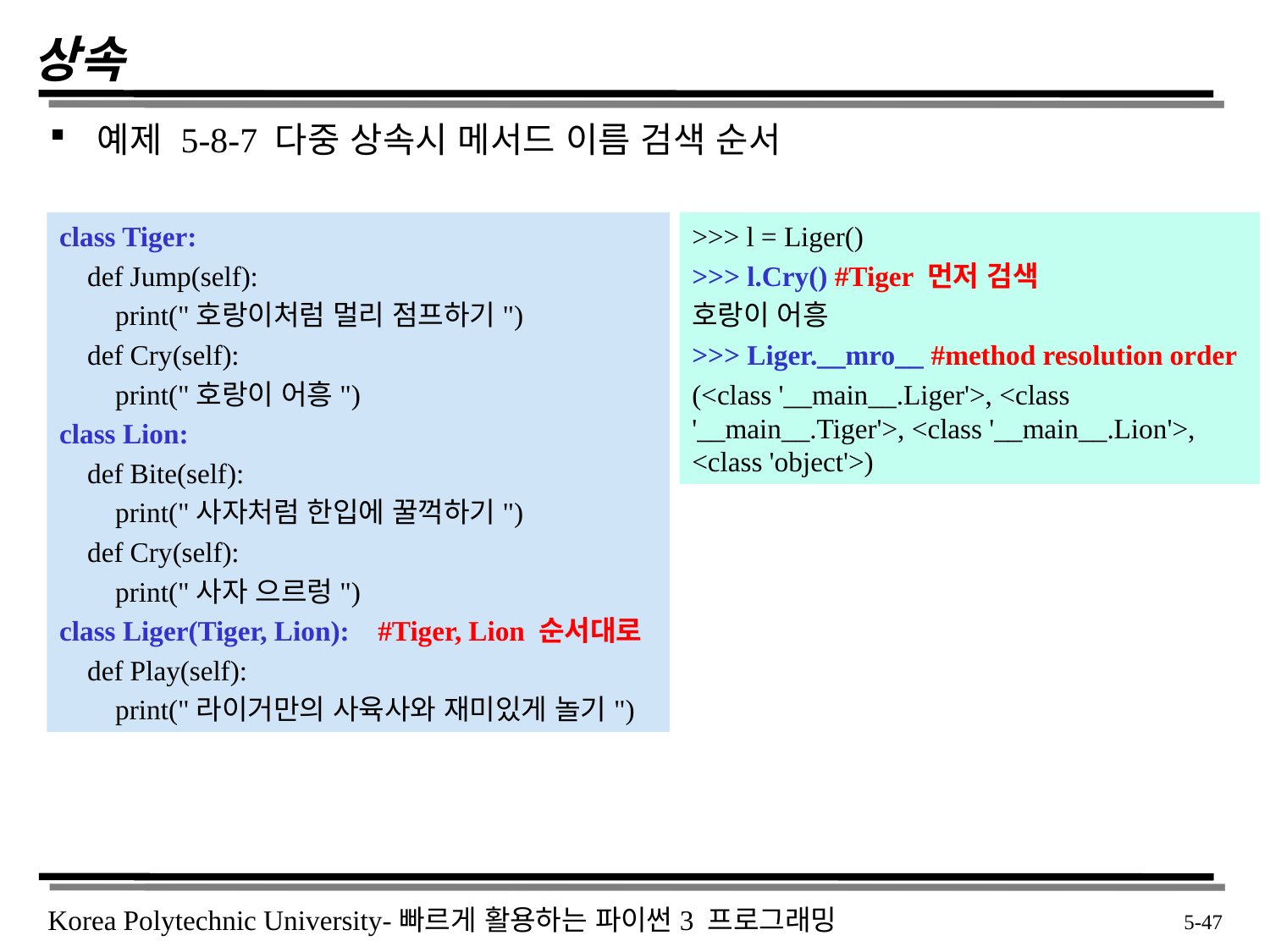

# 상속
예제 5-8-7 다중 상속시 메서드 이름 검색 순서

class Tiger:
    def Jump(self):
        print("호랑이처럼 멀리 점프하기")
    def Cry(self):
        print("호랑이 어흥")
class Lion:
    def Bite(self):
        print("사자처럼 한입에 꿀꺽하기")
    def Cry(self):
        print("사자 으르렁")
class Liger(Tiger, Lion):    #Tiger, Lion 순서대로
    def Play(self):
        print("라이거만의 사육사와 재미있게 놀기")
>>> l = Liger()
>>> l.Cry() #Tiger 먼저 검색
호랑이 어흥
>>> Liger.__mro__ #method resolution order
(<class '__main__.Liger'>, <class '__main__.Tiger'>, <class '__main__.Lion'>, <class 'object'>)
 5-47